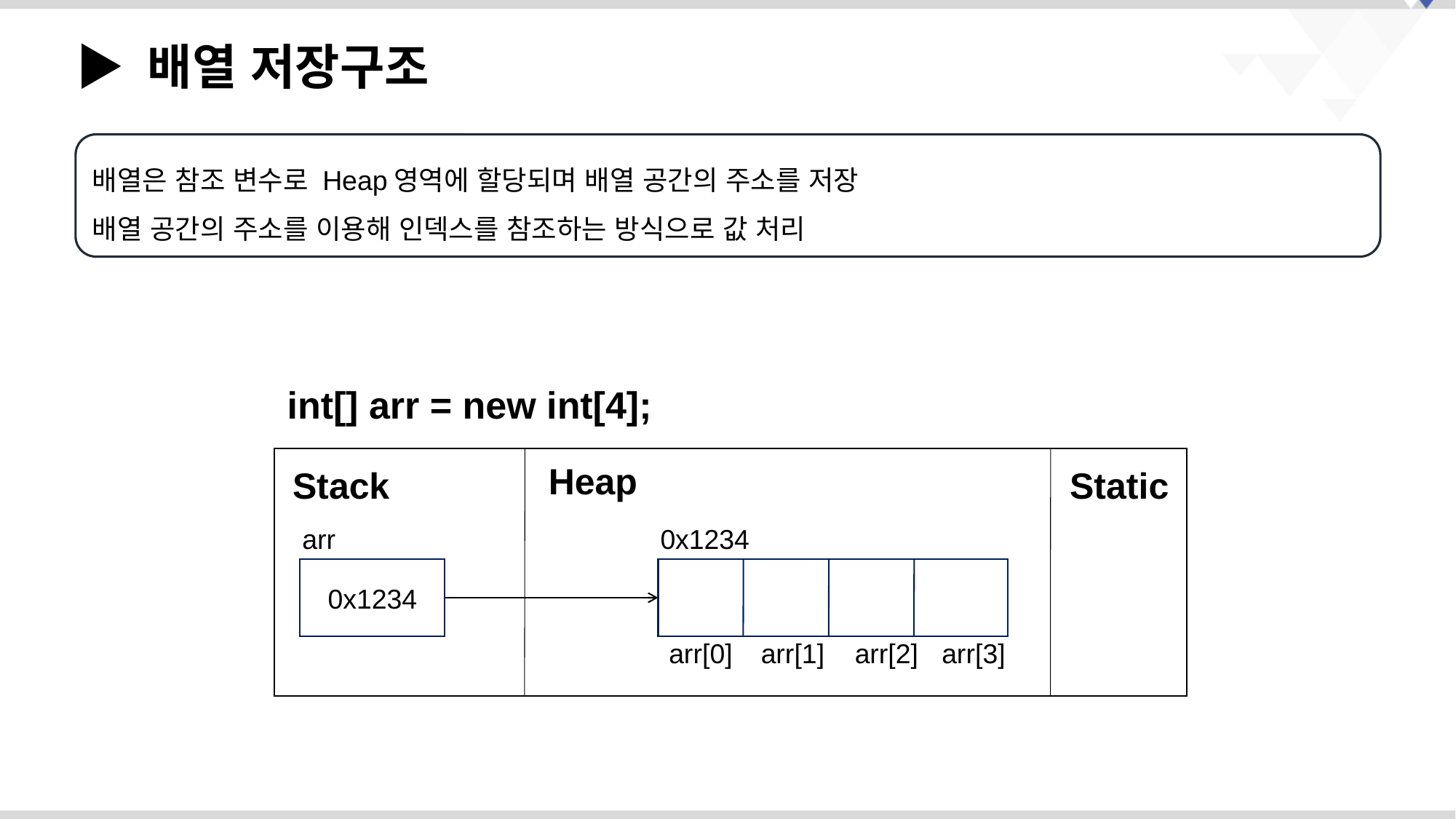

▶ 배열 저장구조
배열은 참조 변수로 Heap영역에 할당되며 배열 공간의 주소를 저장
배열 공간의 주소를 이용해 인덱스를 참조하는 방식으로 값 처리

Static
Heap
Stack
 int[] arr = new int[4];
arr
0x1234
0x1234

arr[0]
arr[1]
arr[2]
arr[3]